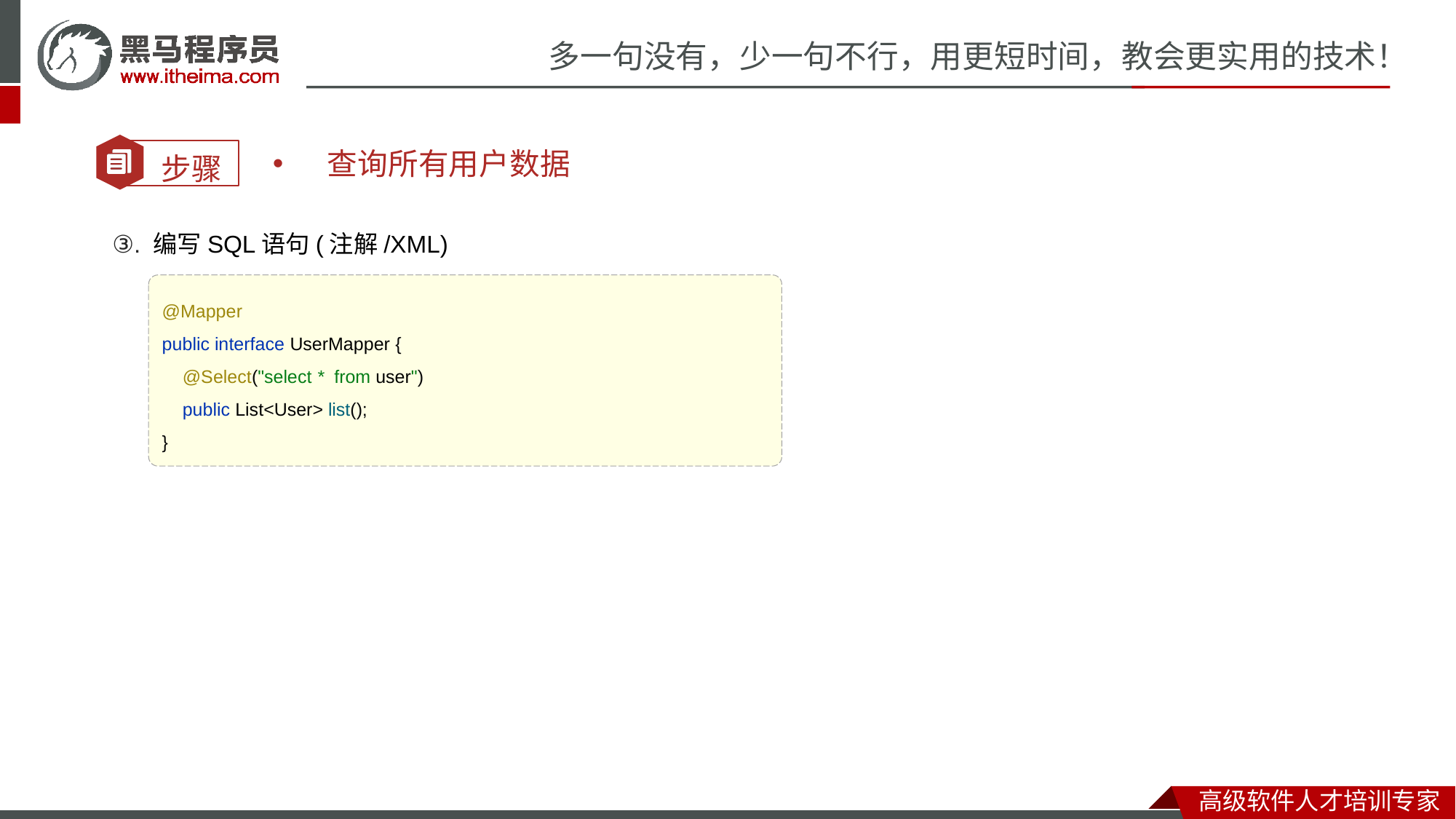

查询所有用户数据
③. 编写SQL语句(注解/XML)
@Mapper
public interface UserMapper {
    @Select("select *  from user")
    public List<User> list();
}